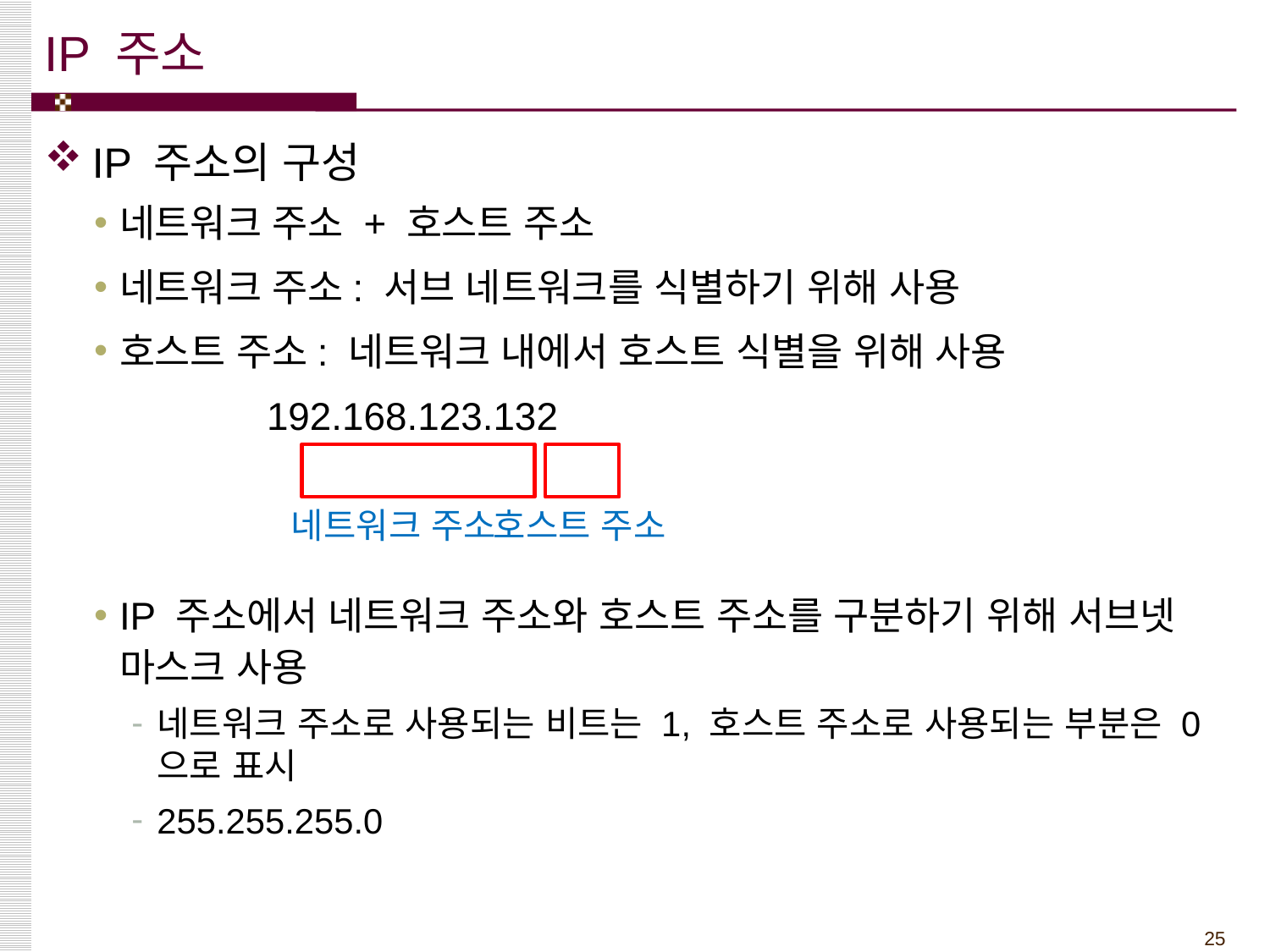

# IP 주소
IP 주소의 구성
네트워크 주소 + 호스트 주소
네트워크 주소: 서브 네트워크를 식별하기 위해 사용
호스트 주소: 네트워크 내에서 호스트 식별을 위해 사용
                192.168.123.132

IP 주소에서 네트워크 주소와 호스트 주소를 구분하기 위해 서브넷 마스크 사용
네트워크 주소로 사용되는 비트는 1, 호스트 주소로 사용되는 부분은 0으로 표시
255.255.255.0

네트워크 주소
호스트 주소